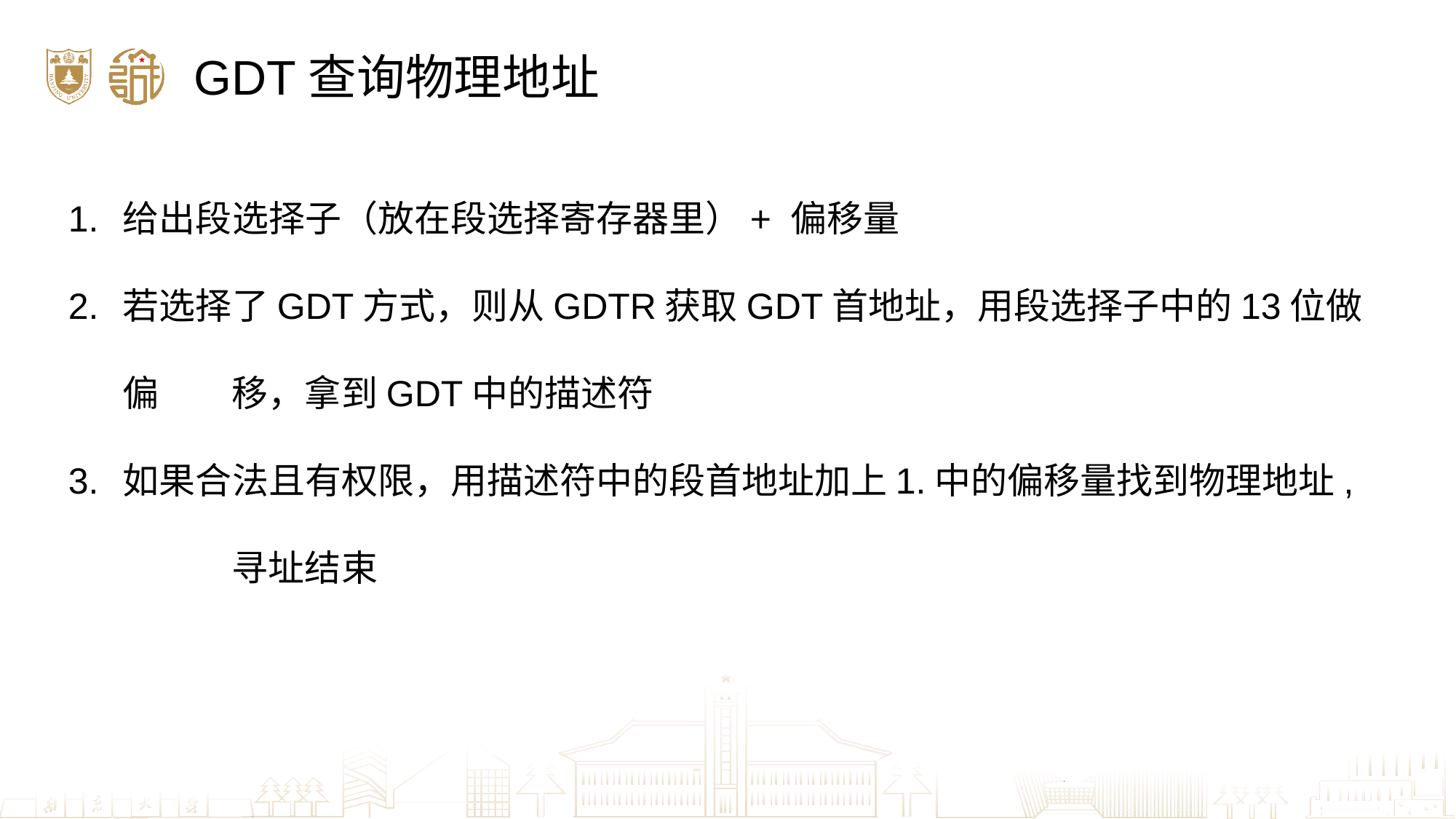

GDT查询物理地址
给出段选择子（放在段选择寄存器里）+ 偏移量
若选择了GDT方式，则从GDTR获取GDT首地址，用段选择子中的13位做偏	移，拿到GDT中的描述符
如果合法且有权限，用描述符中的段首地址加上1.中的偏移量找到物理地址, 	寻址结束